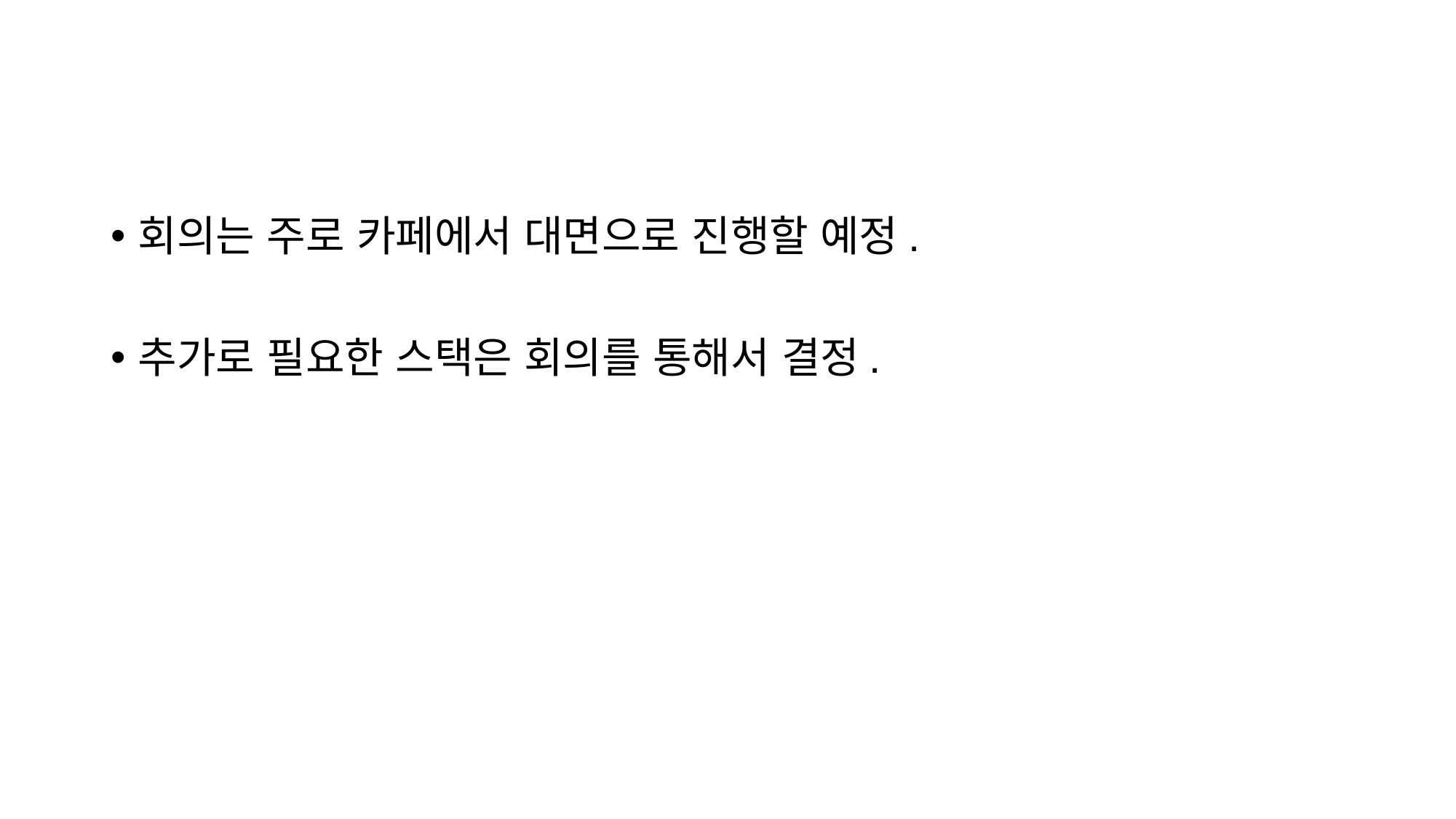

회의는 주로 카페에서 대면으로 진행할 예정.

추가로 필요한 스택은 회의를 통해서 결정.